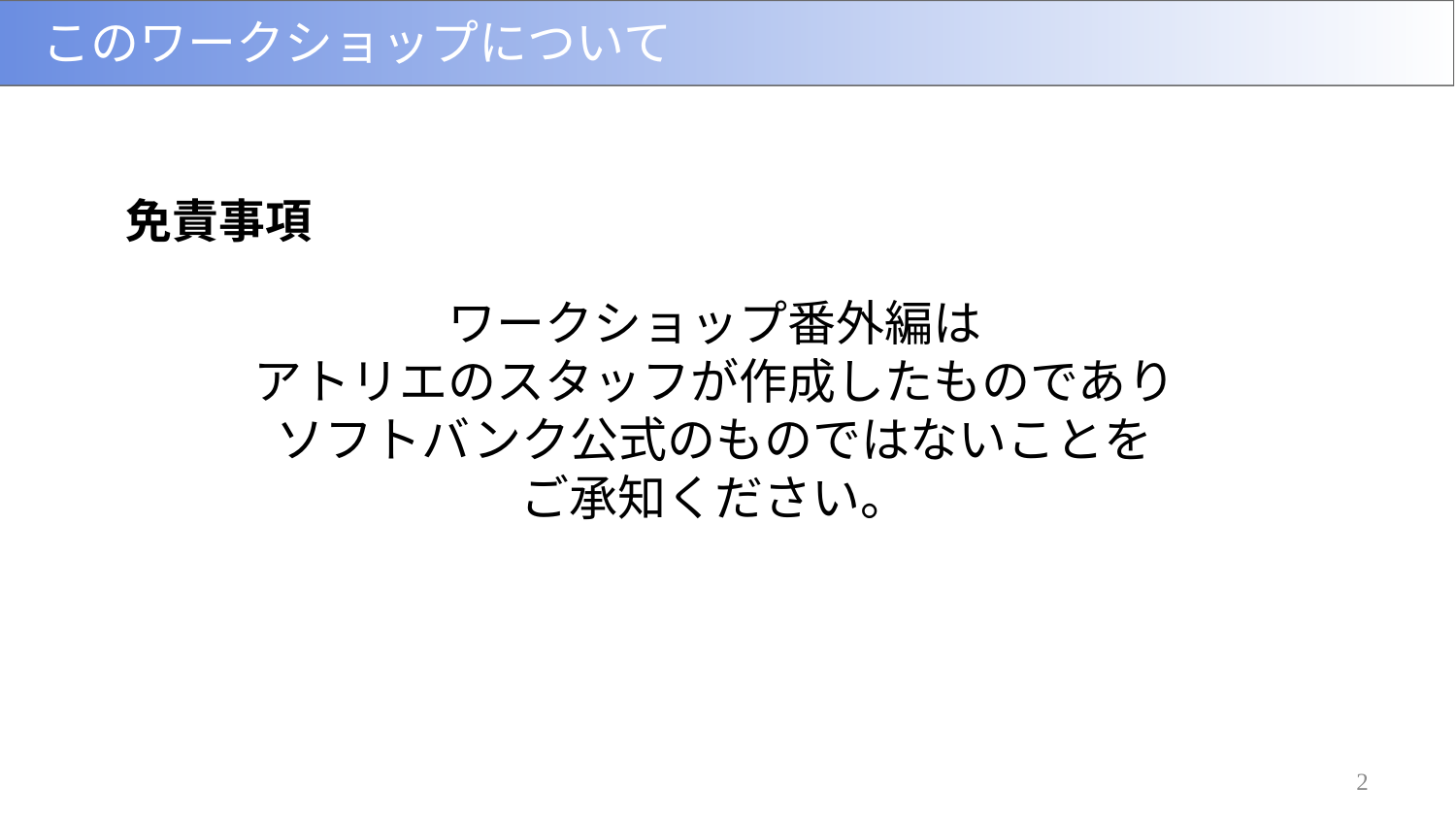

# このワークショップについて
免責事項
ワークショップ番外編は
アトリエのスタッフが作成したものであり
ソフトバンク公式のものではないことを
ご承知ください。
2